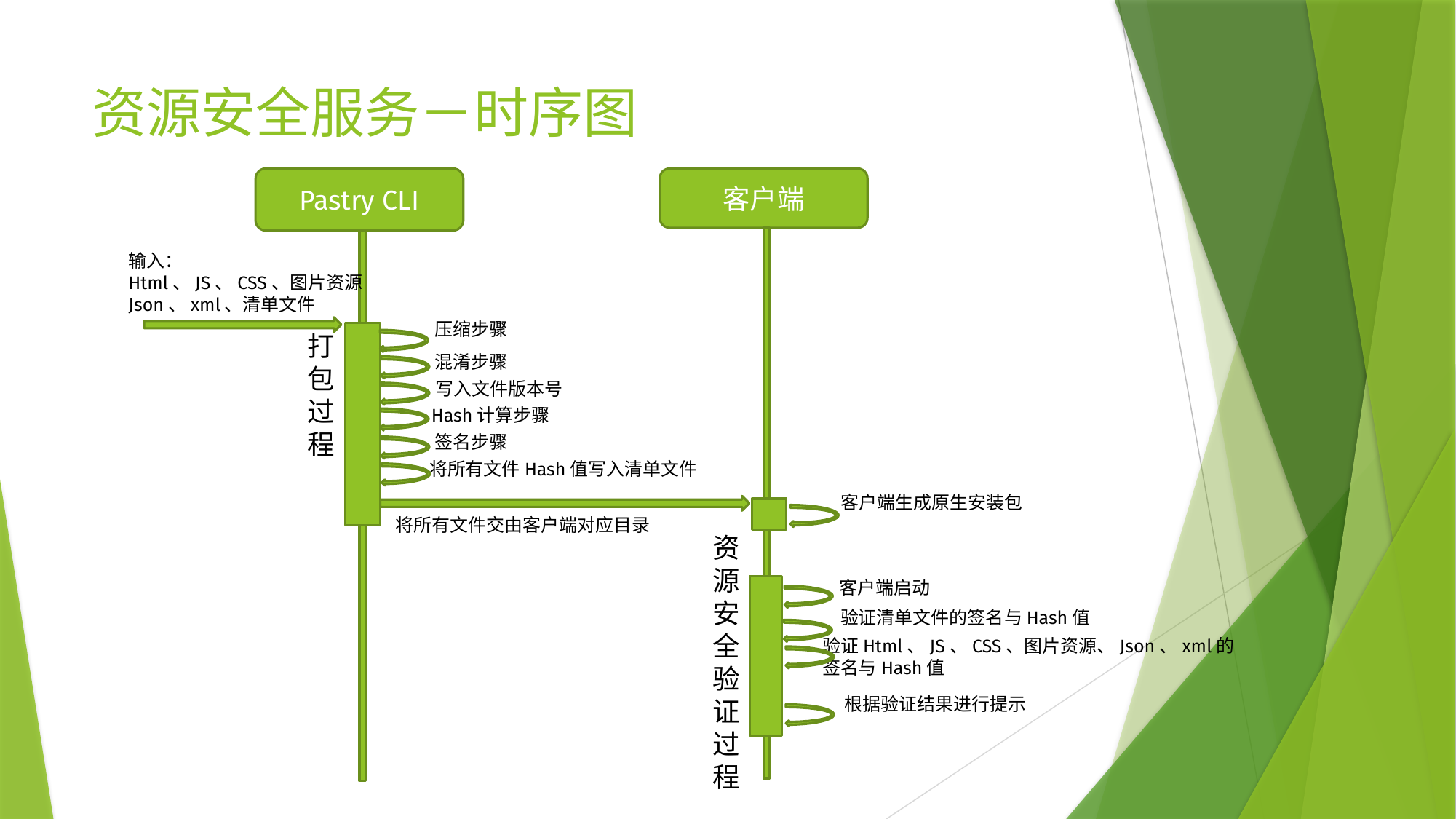

# 资源安全服务－时序图
Pastry CLI
客户端

输入：
Html、JS、CSS、图片资源
Json、xml、清单文件

压缩步骤

打包过程

混淆步骤

写入文件版本号

Hash计算步骤

签名步骤
将所有文件Hash值写入清单文件

客户端生成原生安装包

将所有文件交由客户端对应目录
资源安全验证过程

客户端启动

验证清单文件的签名与Hash值

验证Html、JS、CSS、图片资源、Json、xml的
签名与Hash值

根据验证结果进行提示